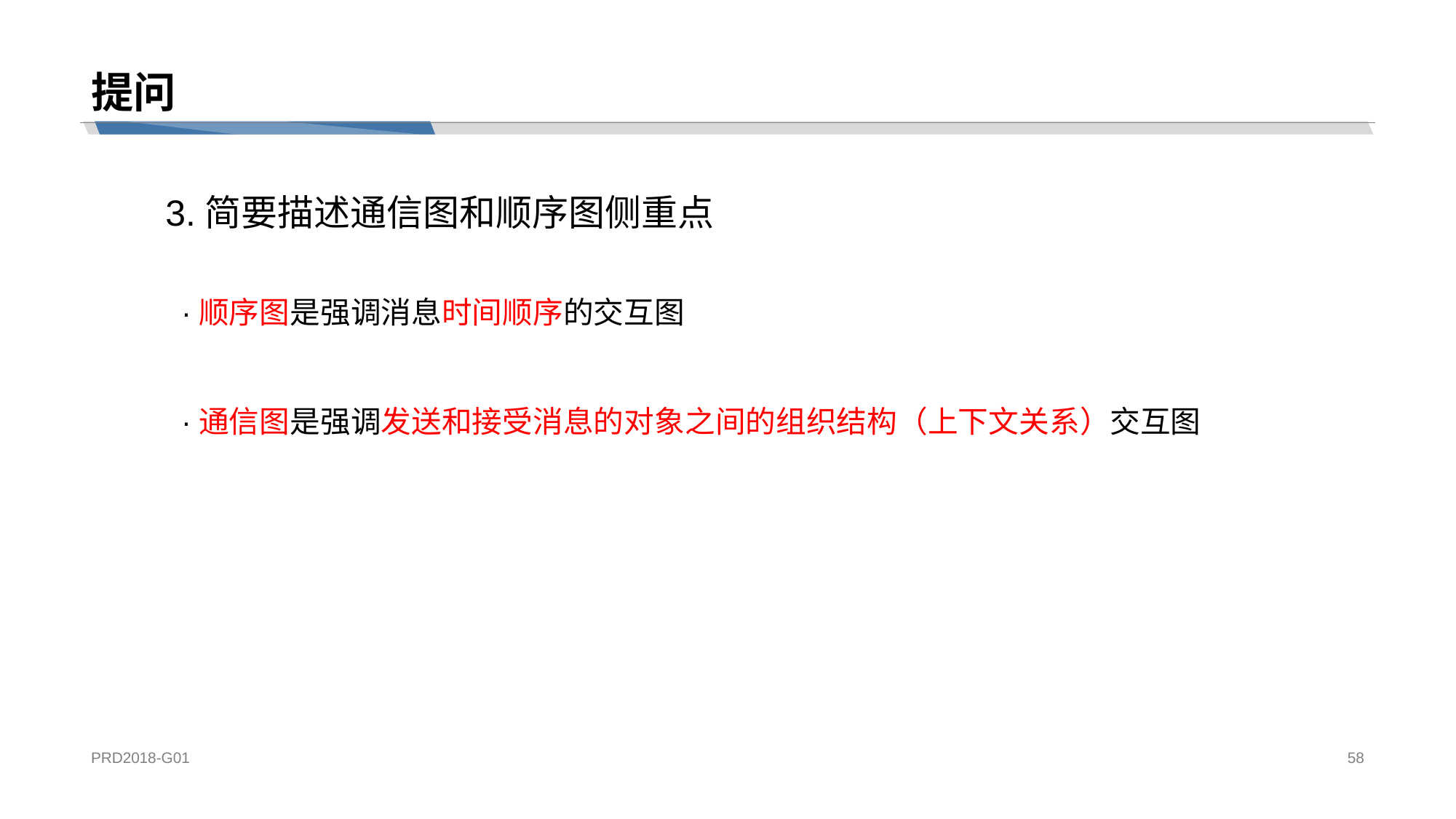

# 提问
3.简要描述通信图和顺序图侧重点
·顺序图是强调消息时间顺序的交互图

·通信图是强调发送和接受消息的对象之间的组织结构（上下文关系）交互图
PRD2018-G01
58